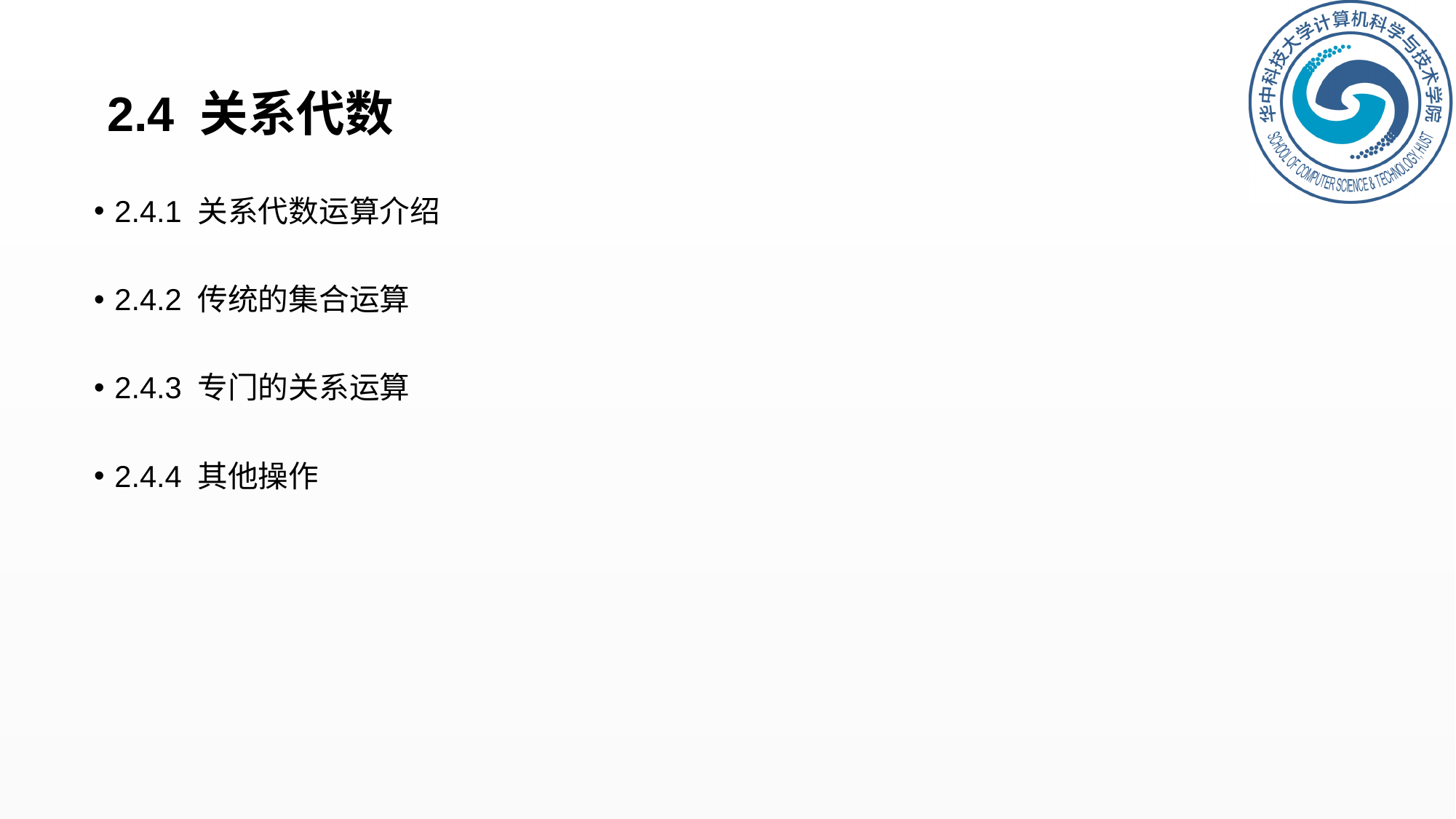

# 2.4 关系代数
2.4.1 关系代数运算介绍

2.4.2 传统的集合运算

2.4.3 专门的关系运算

2.4.4 其他操作